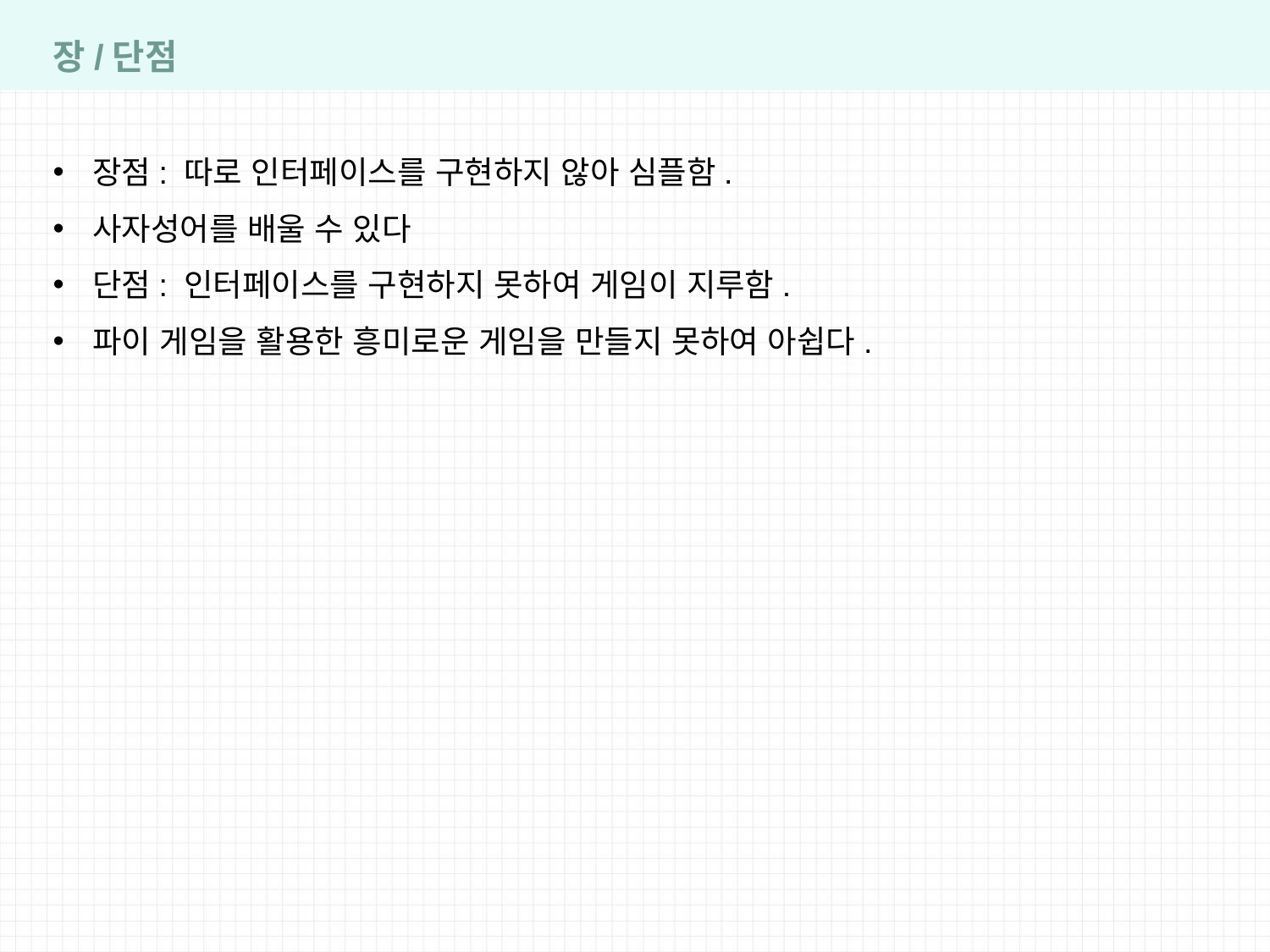

장/단점
장점: 따로 인터페이스를 구현하지 않아 심플함.
사자성어를 배울 수 있다
단점: 인터페이스를 구현하지 못하여 게임이 지루함.
파이 게임을 활용한 흥미로운 게임을 만들지 못하여 아쉽다.